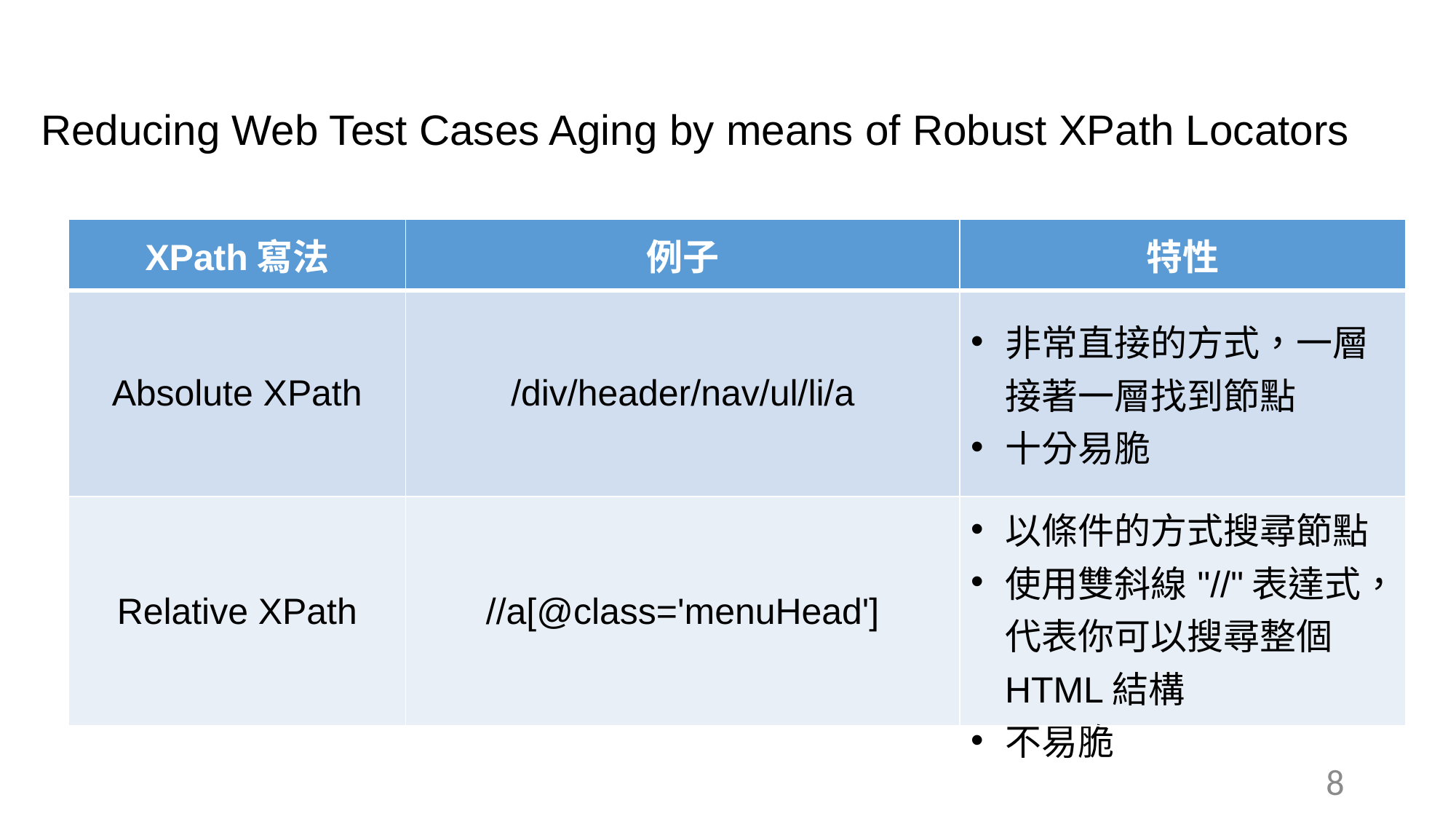

Reducing Web Test Cases Aging by means of Robust XPath Locators
| XPath寫法 | 例子 | 特性 |
| --- | --- | --- |
| Absolute XPath | /div/header/nav/ul/li/a | 非常直接的方式，一層接著一層找到節點 十分易脆 |
| Relative XPath | //a[@class='menuHead'] | 以條件的方式搜尋節點 使用雙斜線"//"表達式，代表你可以搜尋整個HTML結構 不易脆 |
8